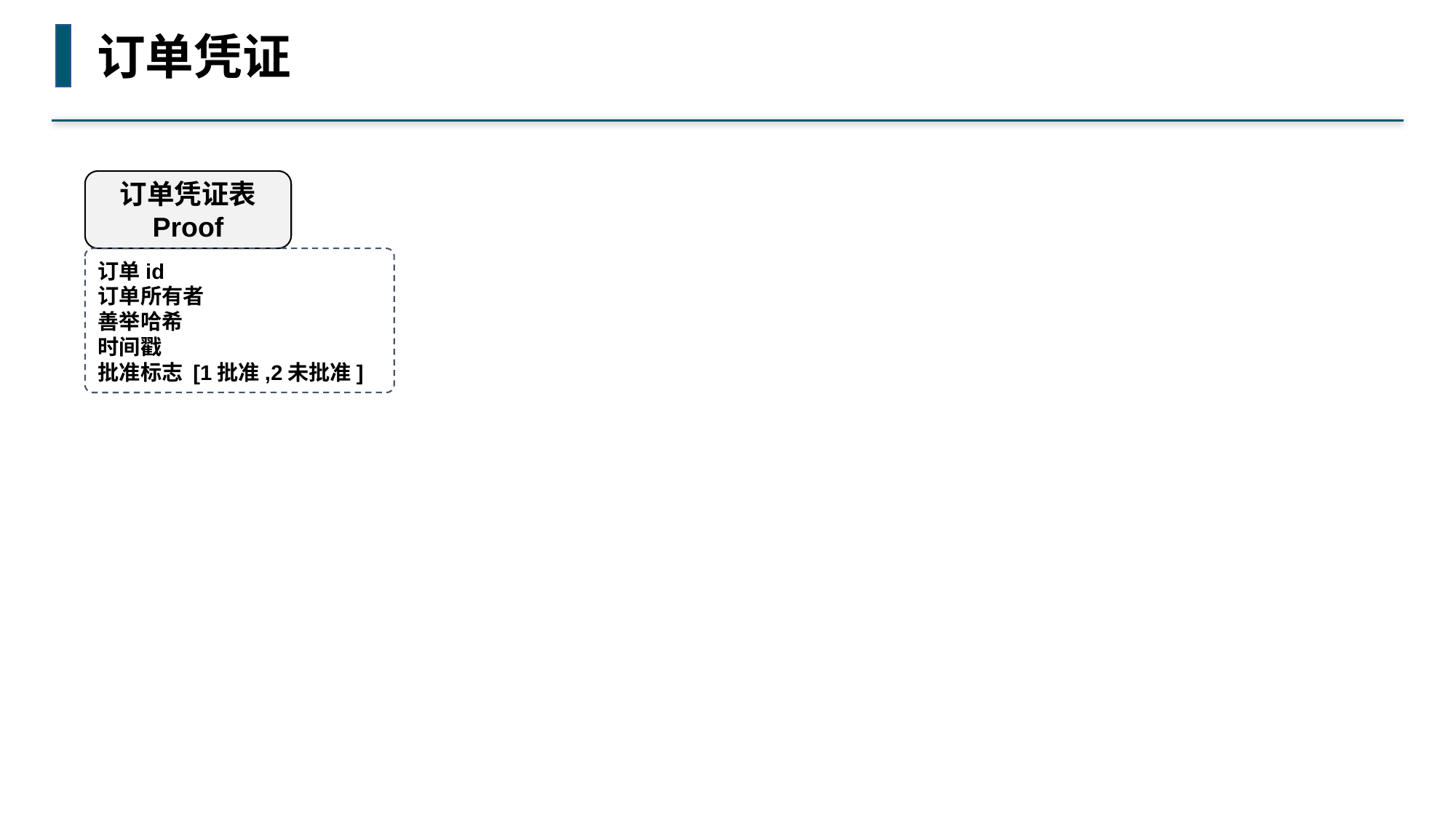

订单凭证

订单凭证表
Proof
订单id
订单所有者
善举哈希
时间戳
批准标志 [1批准,2未批准]